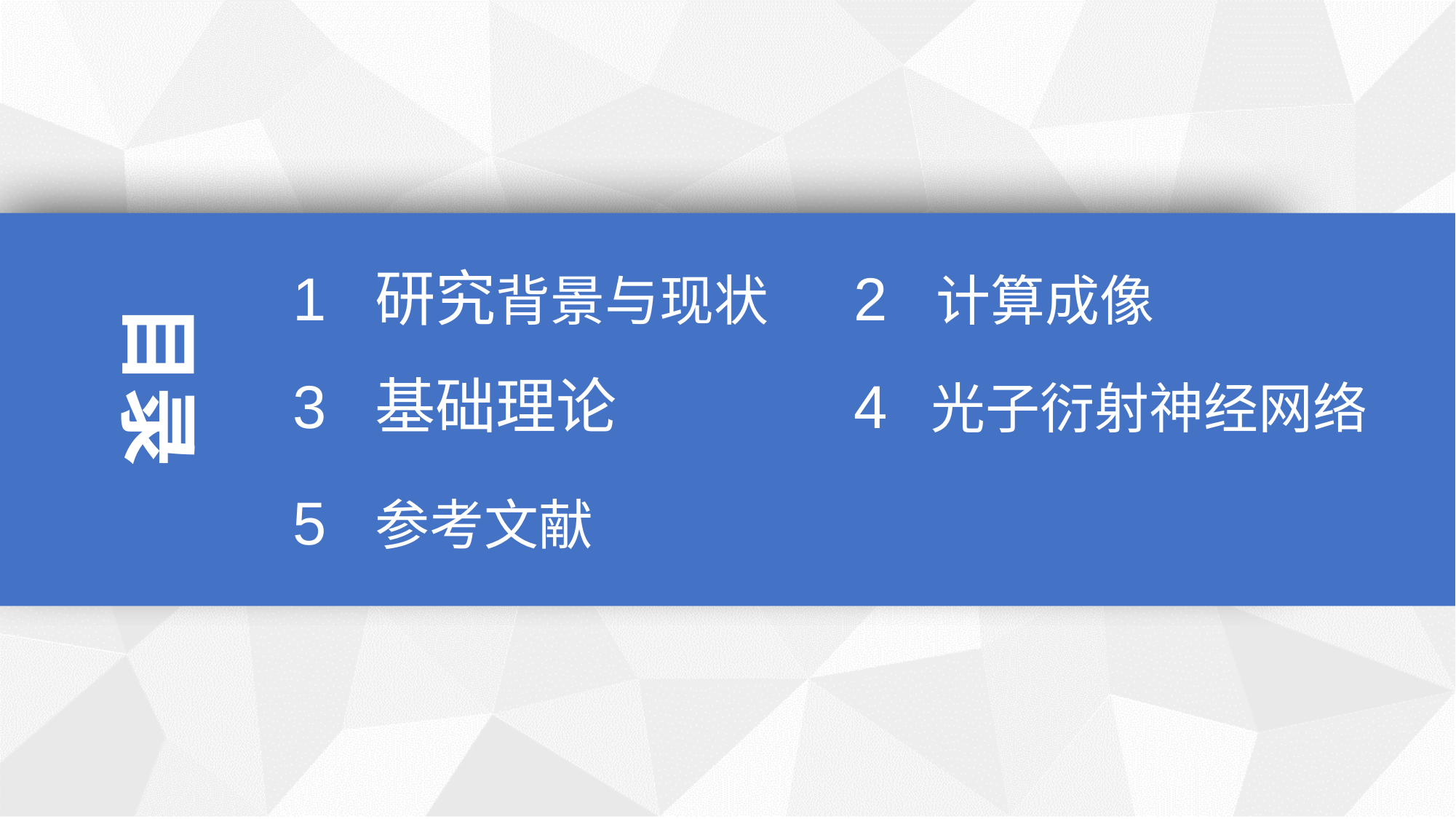

1  研究背景与现状
2  计算成像
4  光子衍射神经网络
目录
3  基础理论
5  参考文献